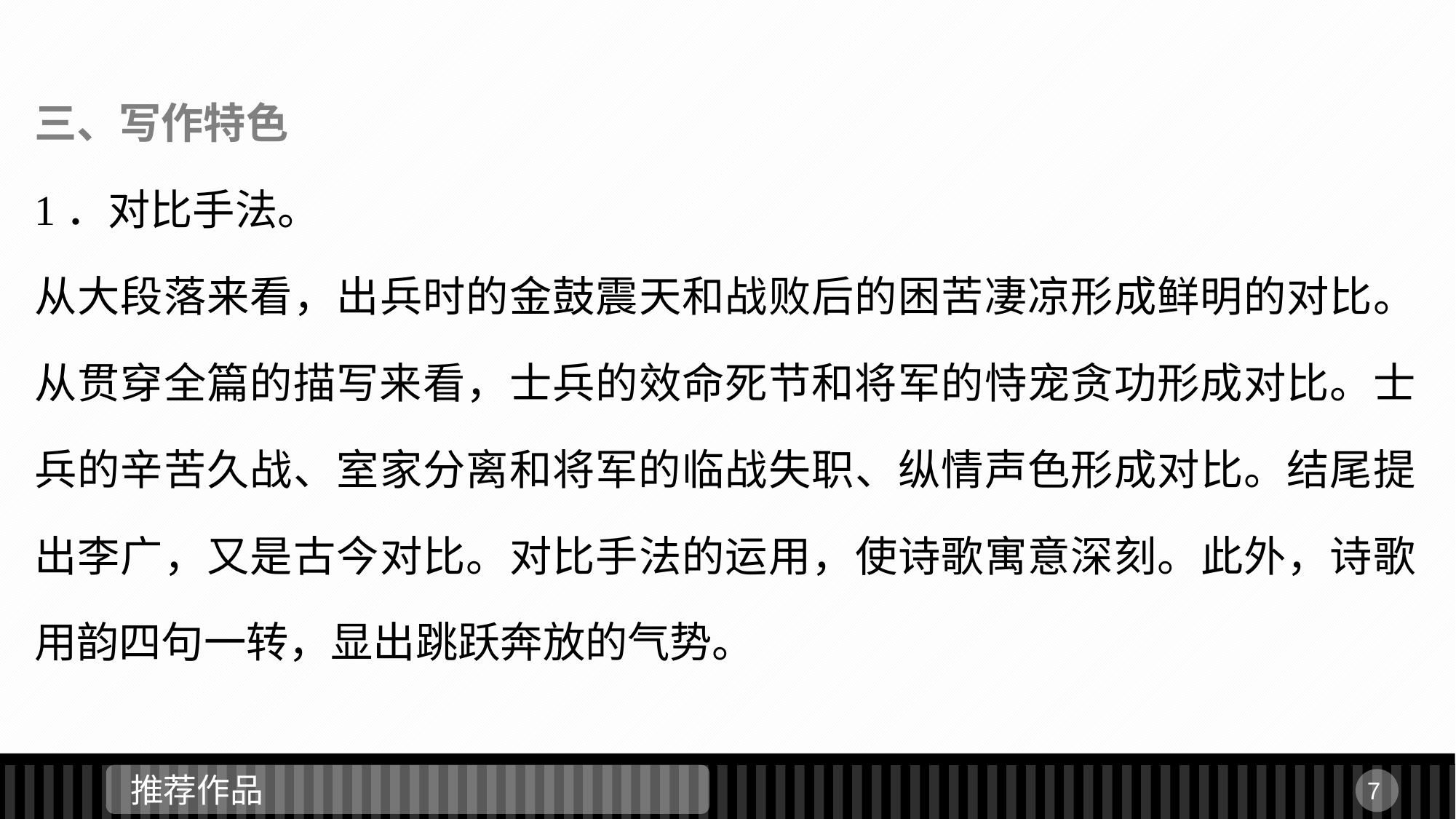

三、写作特色
1．对比手法。
从大段落来看，出兵时的金鼓震天和战败后的困苦凄凉形成鲜明的对比。从贯穿全篇的描写来看，士兵的效命死节和将军的恃宠贪功形成对比。士兵的辛苦久战、室家分离和将军的临战失职、纵情声色形成对比。结尾提出李广，又是古今对比。对比手法的运用，使诗歌寓意深刻。此外，诗歌用韵四句一转，显出跳跃奔放的气势。